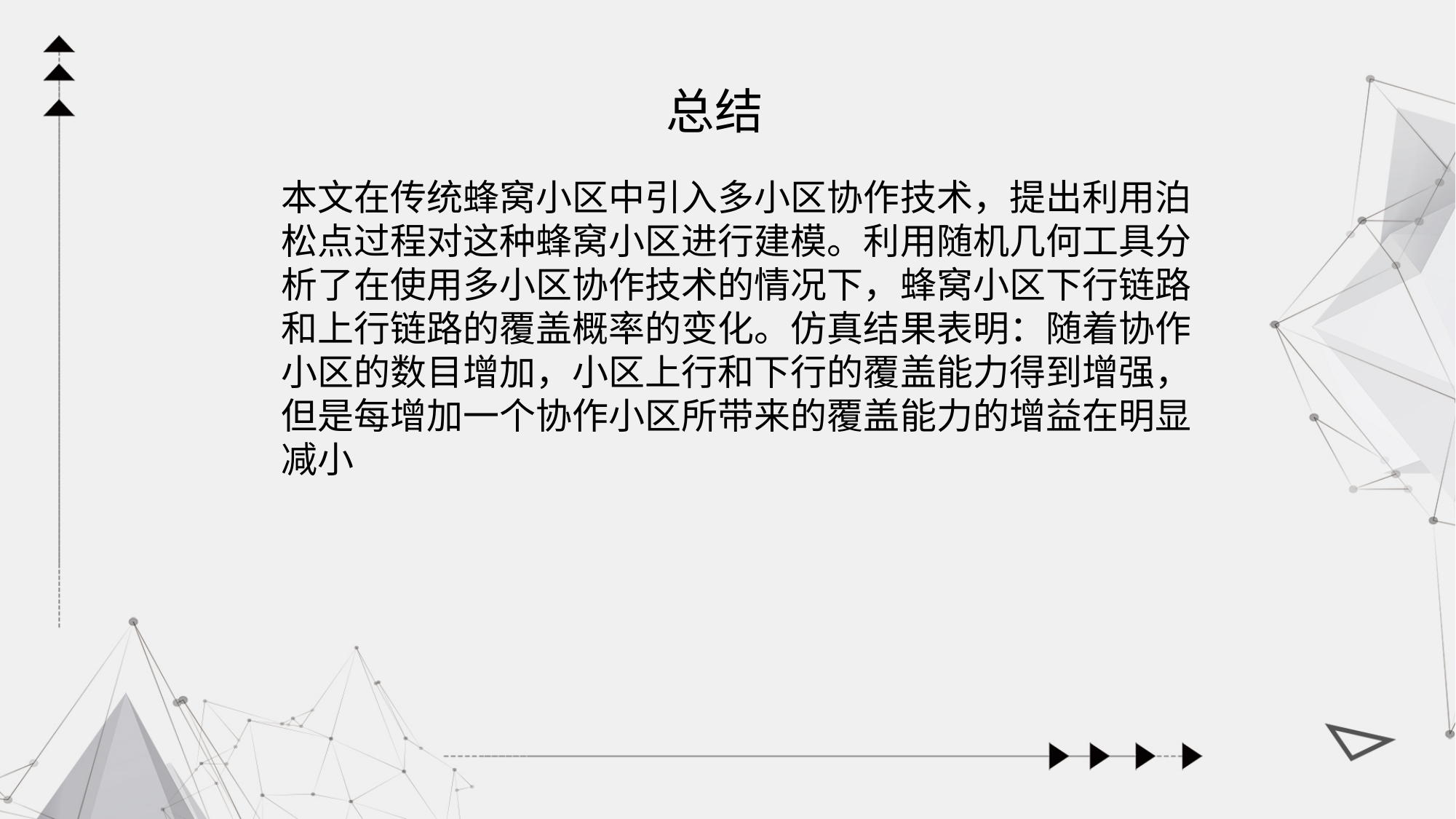

总结
本文在传统蜂窝小区中引入多小区协作技术，提出利用泊松点过程对这种蜂窝小区进行建模。利用随机几何工具分析了在使用多小区协作技术的情况下，蜂窝小区下行链路和上行链路的覆盖概率的变化。仿真结果表明：随着协作小区的数目增加，小区上行和下行的覆盖能力得到增强，但是每增加一个协作小区所带来的覆盖能力的增益在明显减小